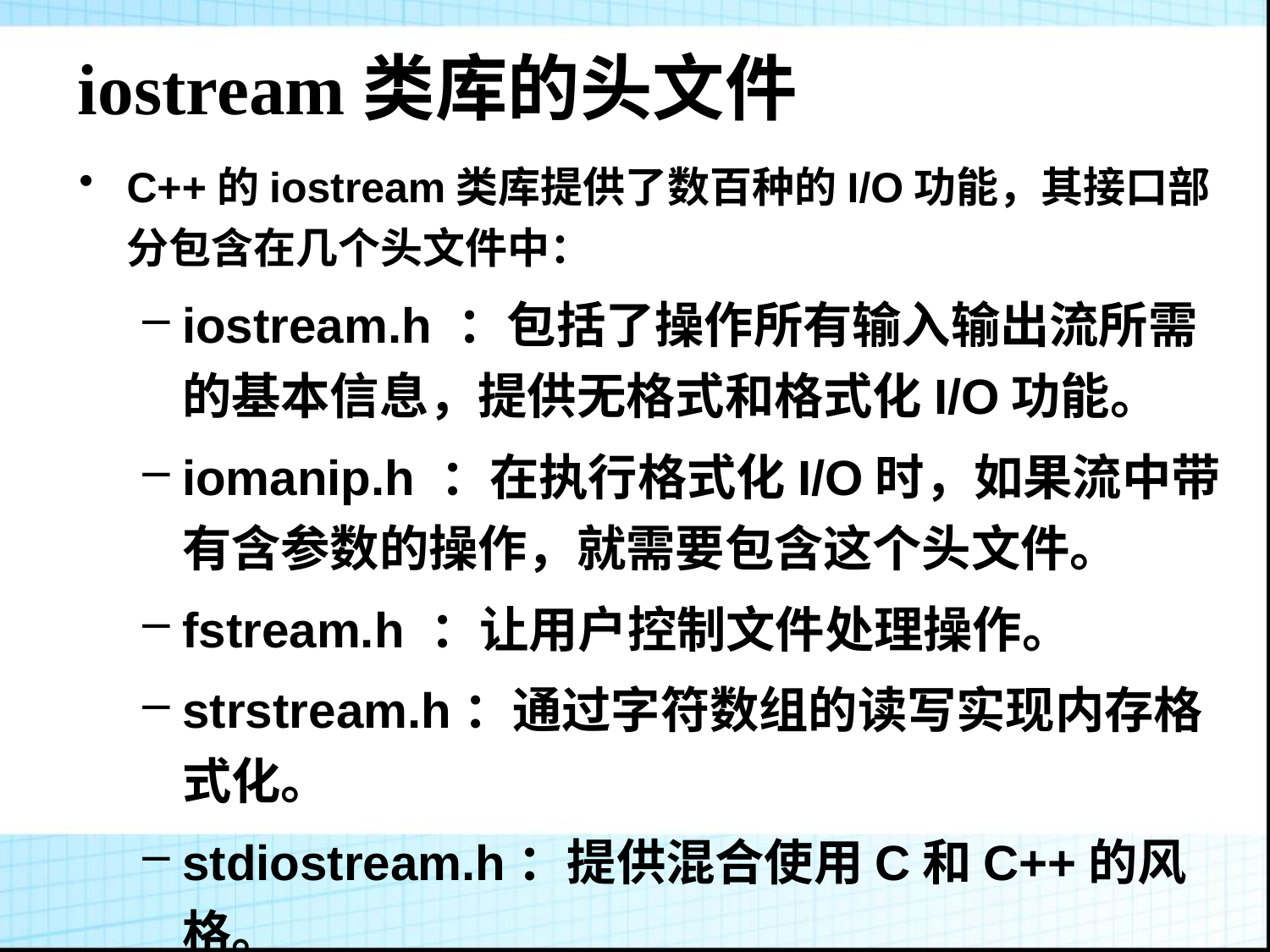

# iostream类库的头文件
C++的iostream类库提供了数百种的I/O功能，其接口部分包含在几个头文件中：
iostream.h ：包括了操作所有输入输出流所需的基本信息，提供无格式和格式化I/O功能。
iomanip.h ：在执行格式化I/O时，如果流中带有含参数的操作，就需要包含这个头文件。
fstream.h ：让用户控制文件处理操作。
strstream.h：通过字符数组的读写实现内存格式化。
stdiostream.h：提供混合使用C和C++的风格。